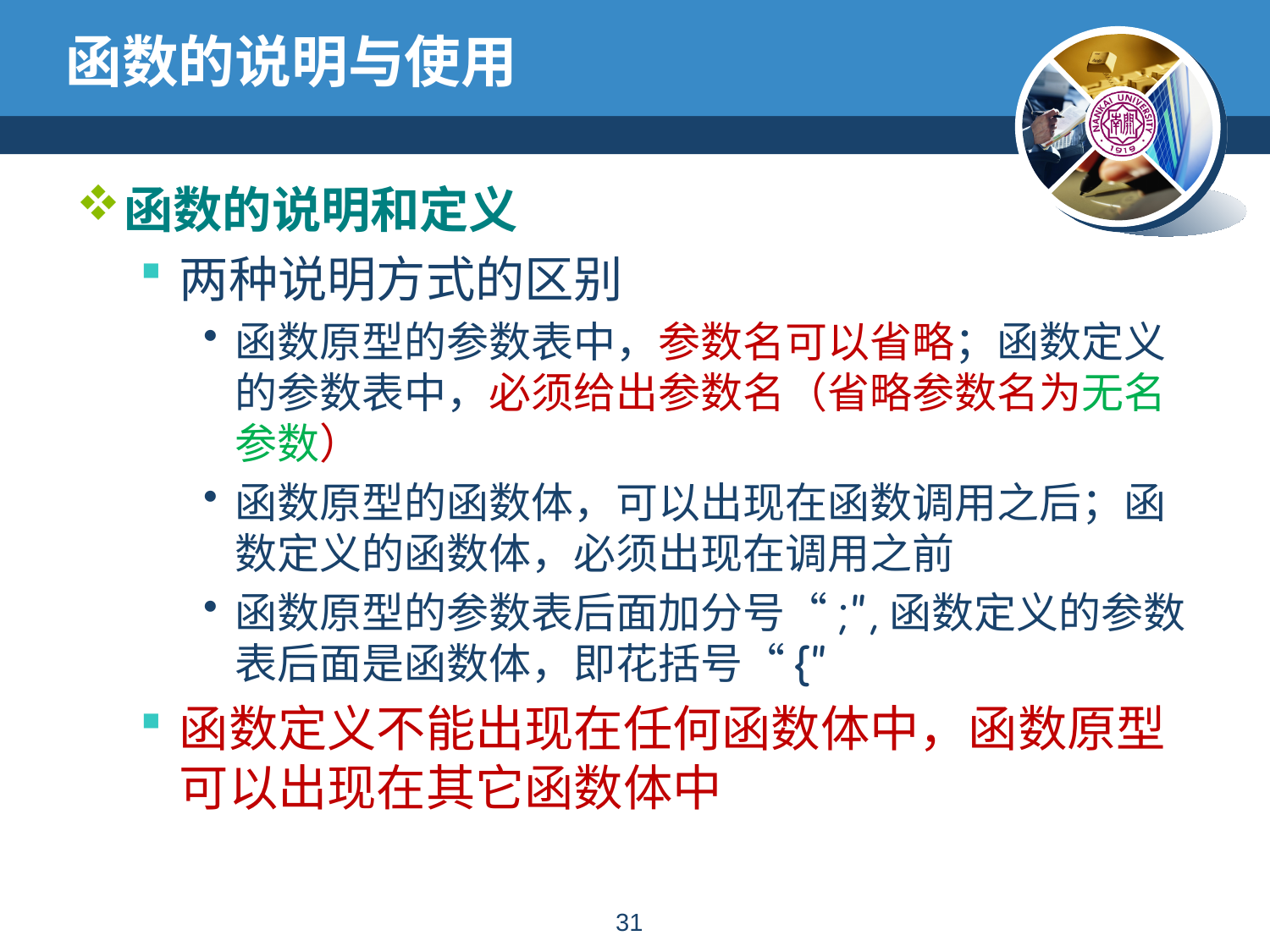

# 函数的说明与使用
函数的说明和定义
两种说明方式的区别
函数原型的参数表中，参数名可以省略；函数定义的参数表中，必须给出参数名（省略参数名为无名参数）
函数原型的函数体，可以出现在函数调用之后；函数定义的函数体，必须出现在调用之前
函数原型的参数表后面加分号“;”,函数定义的参数表后面是函数体，即花括号“{”
函数定义不能出现在任何函数体中，函数原型可以出现在其它函数体中
31